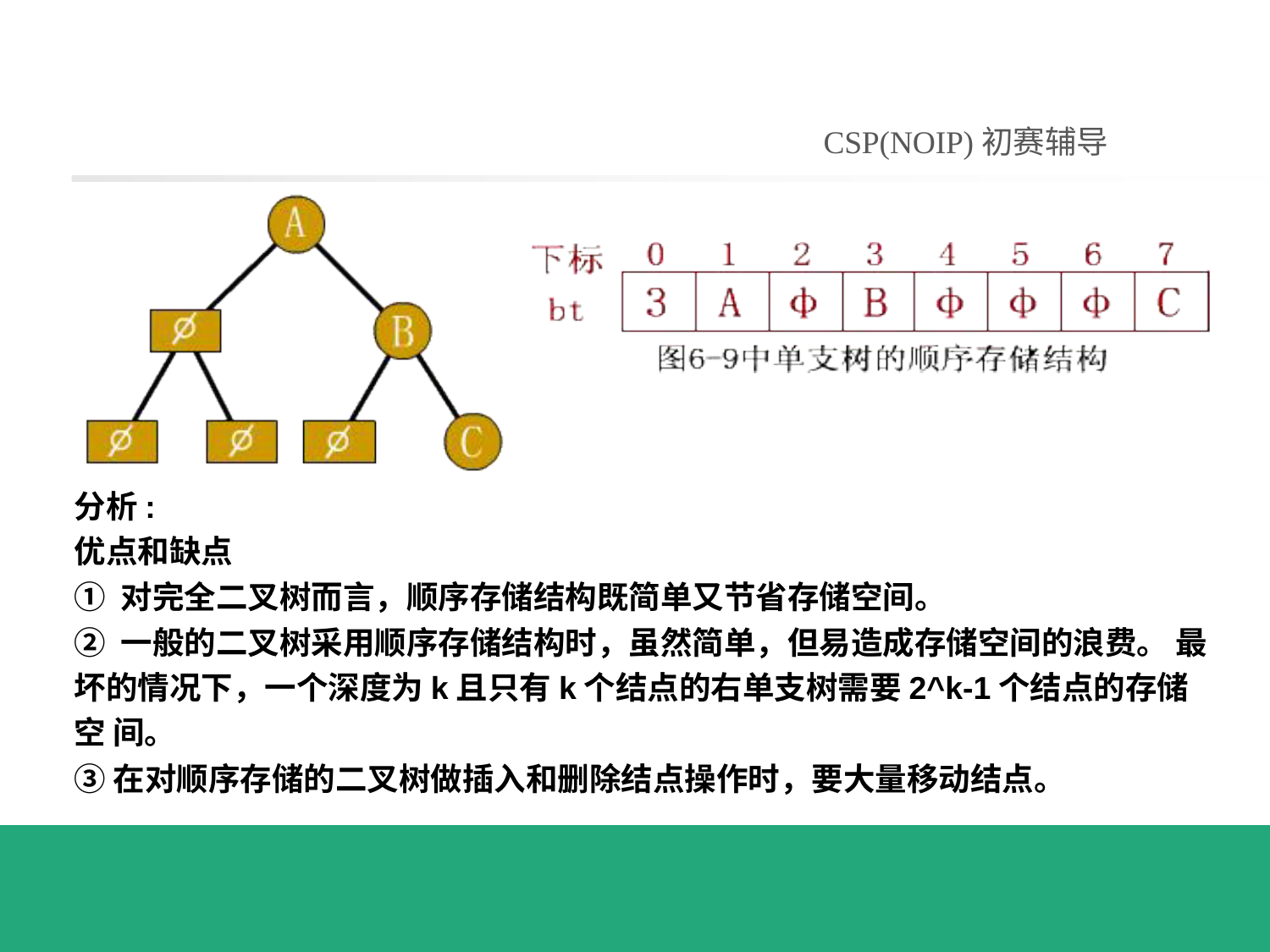

# CSP(NOIP)初赛辅导

分析:
优点和缺点
① 对完全二叉树而言，顺序存储结构既简单又节省存储空间。
② 一般的二叉树采用顺序存储结构时，虽然简单，但易造成存储空间的浪费。 最坏的情况下，一个深度为k且只有k个结点的右单支树需要2^k-1个结点的存储空 间。
③在对顺序存储的二叉树做插入和删除结点操作时，要大量移动结点。